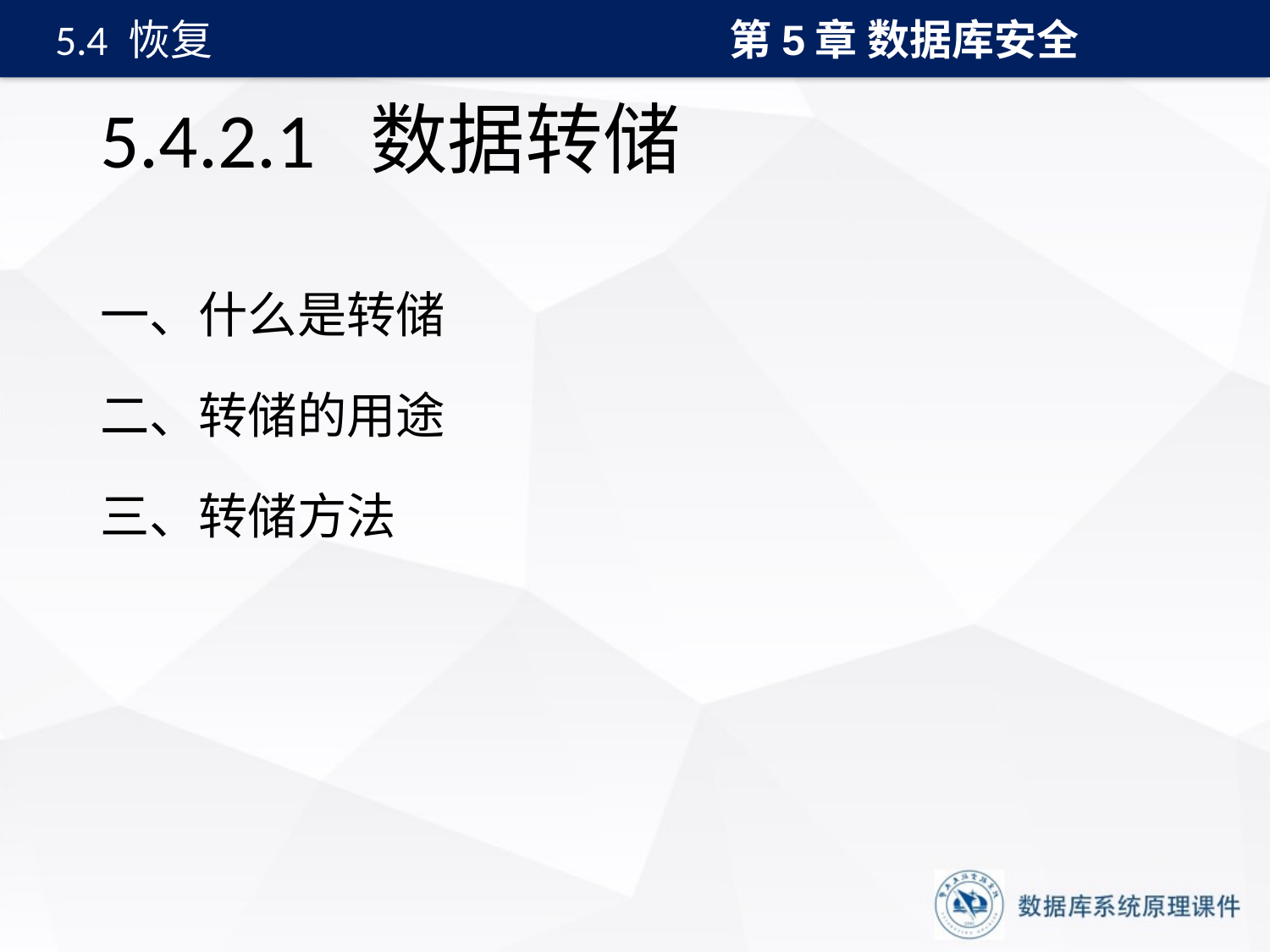

第5章 数据库安全
5.4 恢复
# 5.4.2.1  数据转储
一、什么是转储
二、转储的用途
三、转储方法